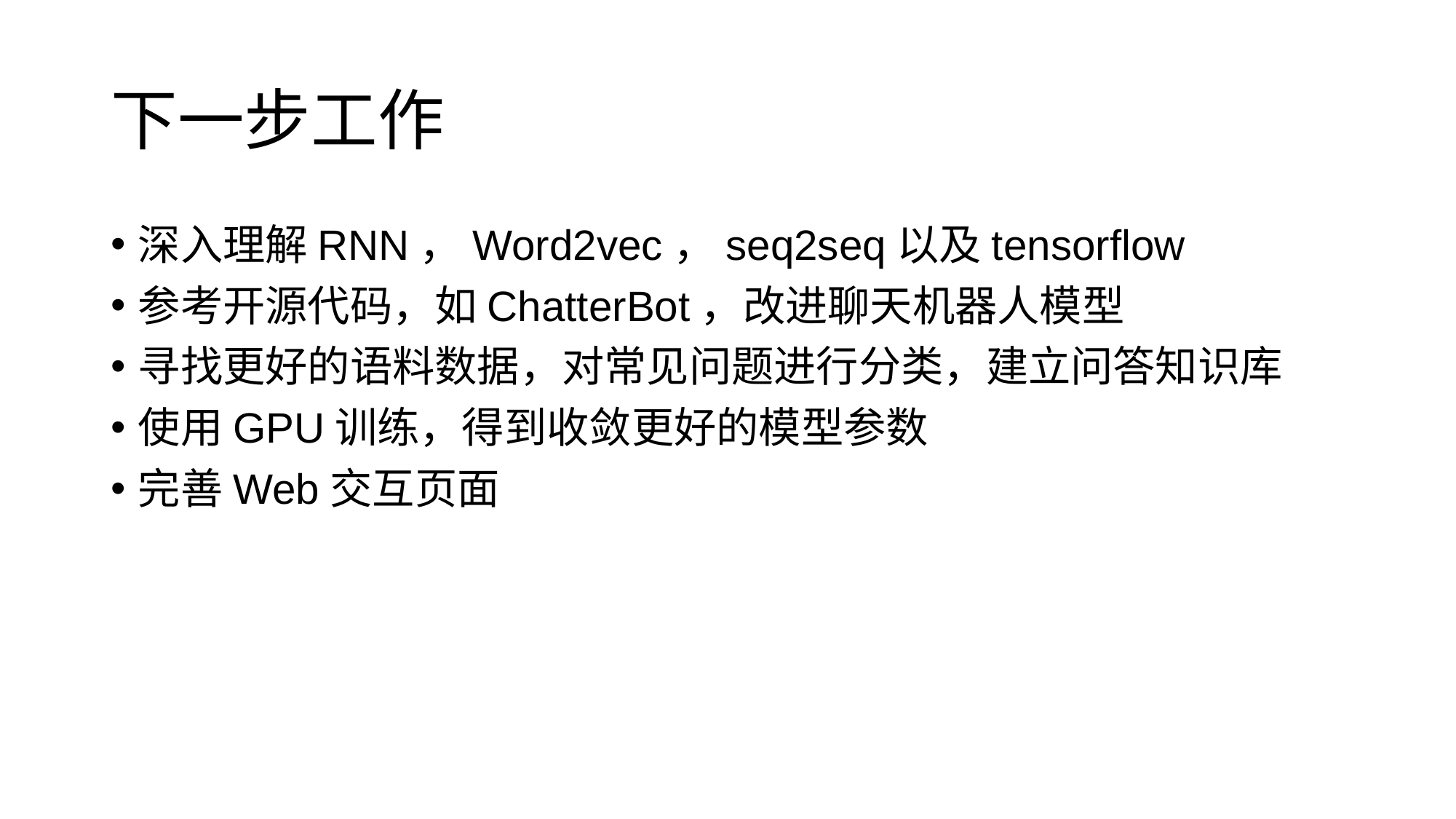

# 下一步工作
深入理解RNN，Word2vec，seq2seq以及tensorflow
参考开源代码，如ChatterBot，改进聊天机器人模型
寻找更好的语料数据，对常见问题进行分类，建立问答知识库
使用GPU训练，得到收敛更好的模型参数
完善Web交互页面